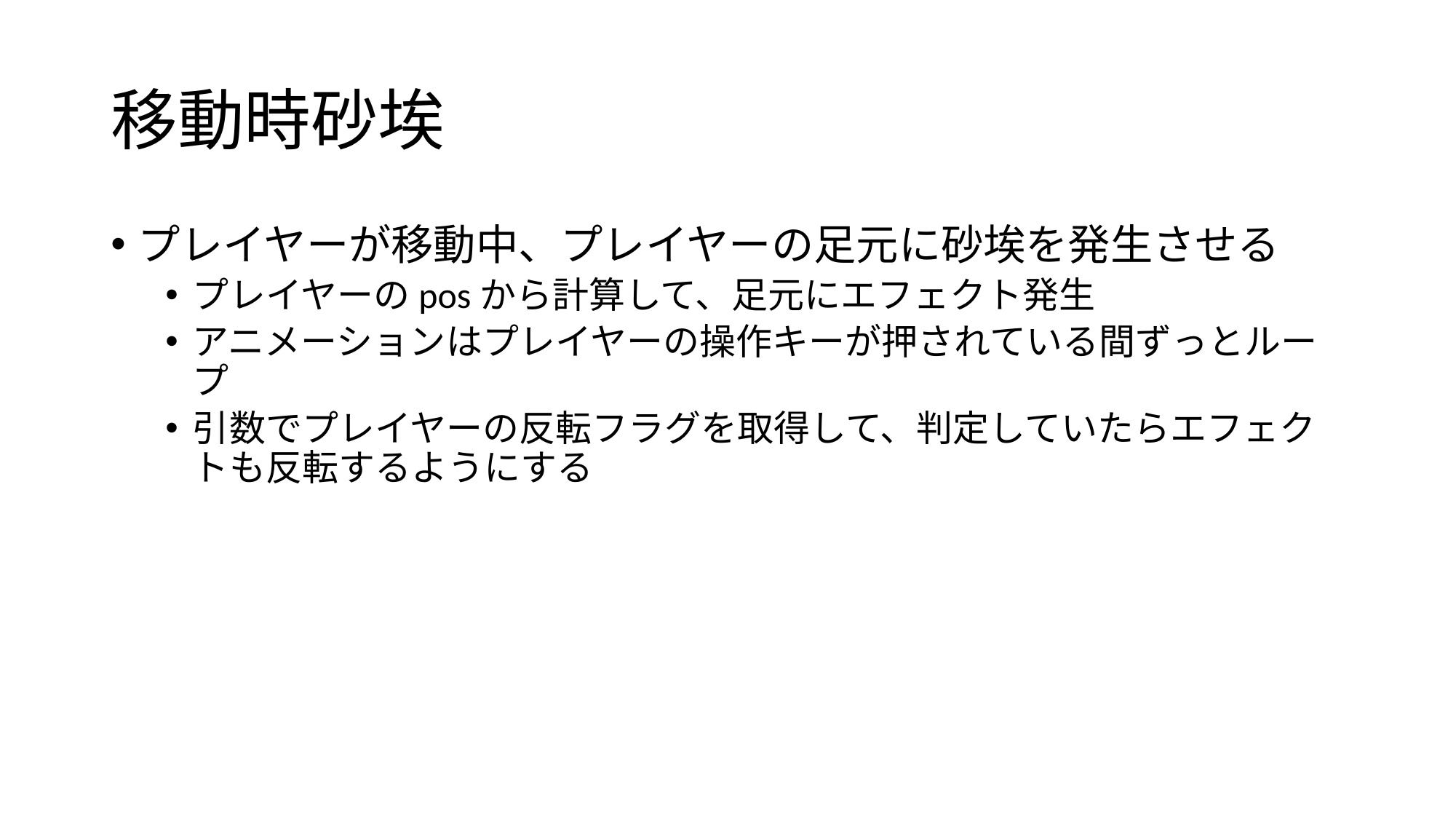

# 移動時砂埃
プレイヤーが移動中、プレイヤーの足元に砂埃を発生させる
プレイヤーのposから計算して、足元にエフェクト発生
アニメーションはプレイヤーの操作キーが押されている間ずっとループ
引数でプレイヤーの反転フラグを取得して、判定していたらエフェクトも反転するようにする